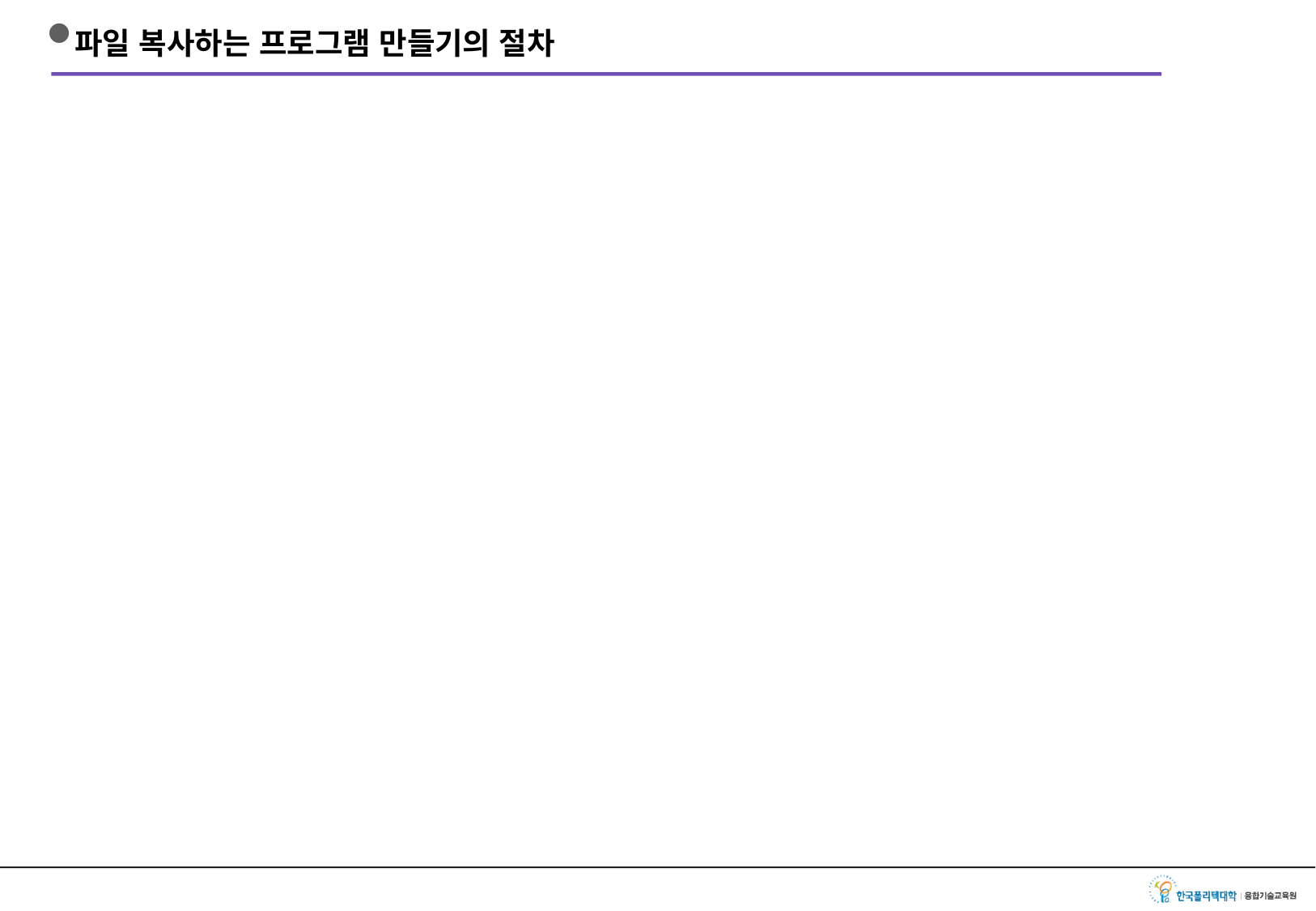

# 파일 복사하는 프로그램 만들기의 절차
원본 파일에는 FileInputStream연결
복사해서 생성할 대상에는 FileOutputStream연결
원본에서 데이터를 읽어낸다(read).
대상에 읽어낸 데이터를 출력한다(write).
더 이상 읽을 데이터가 없으면 모든 연결을 close( )한다.